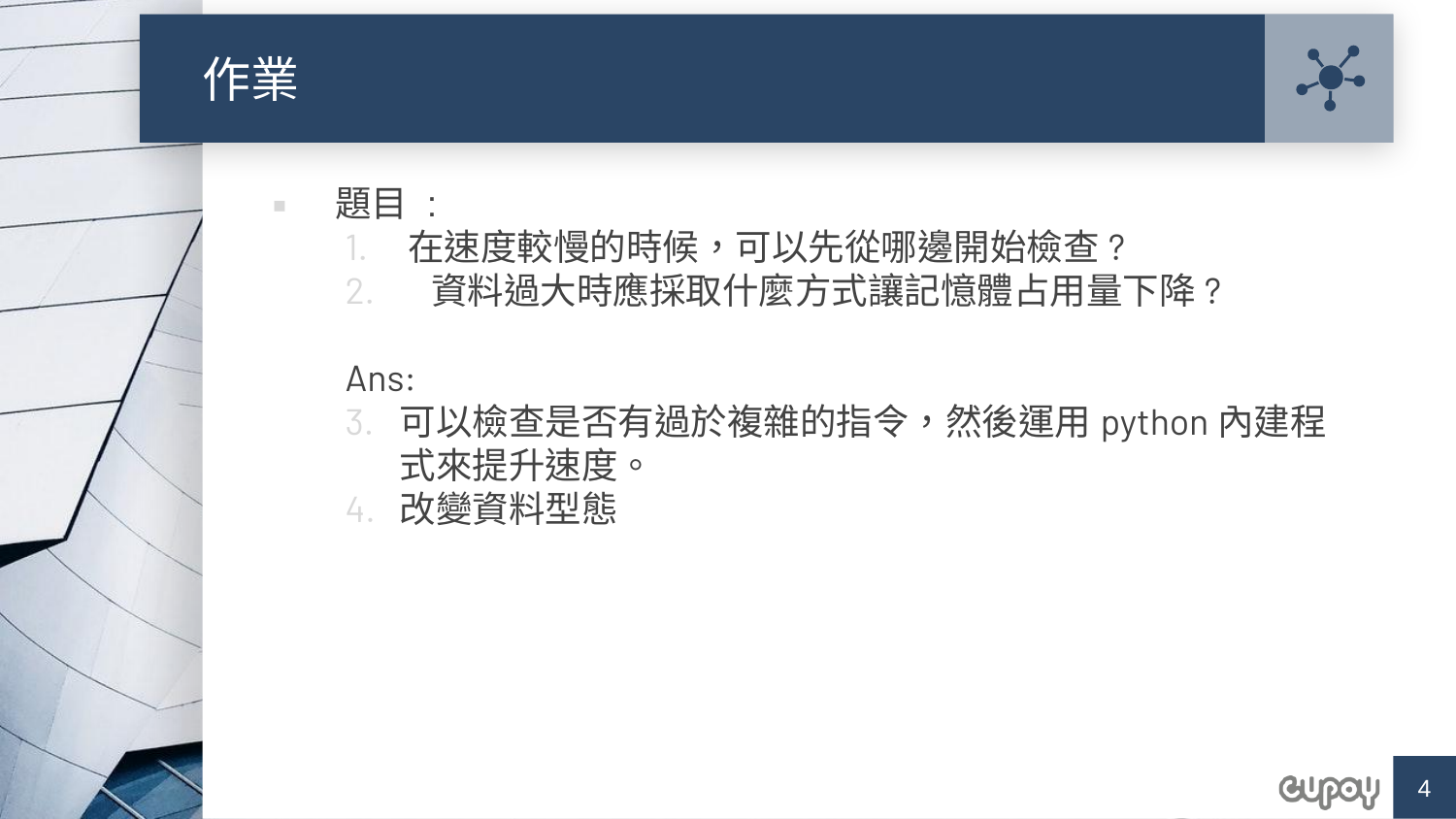

# 作業

題目 :
在速度較慢的時候，可以先從哪邊開始檢查?
  資料過大時應採取什麼方式讓記憶體占用量下降?

Ans:
可以檢查是否有過於複雜的指令，然後運用python內建程式來提升速度。
改變資料型態
4